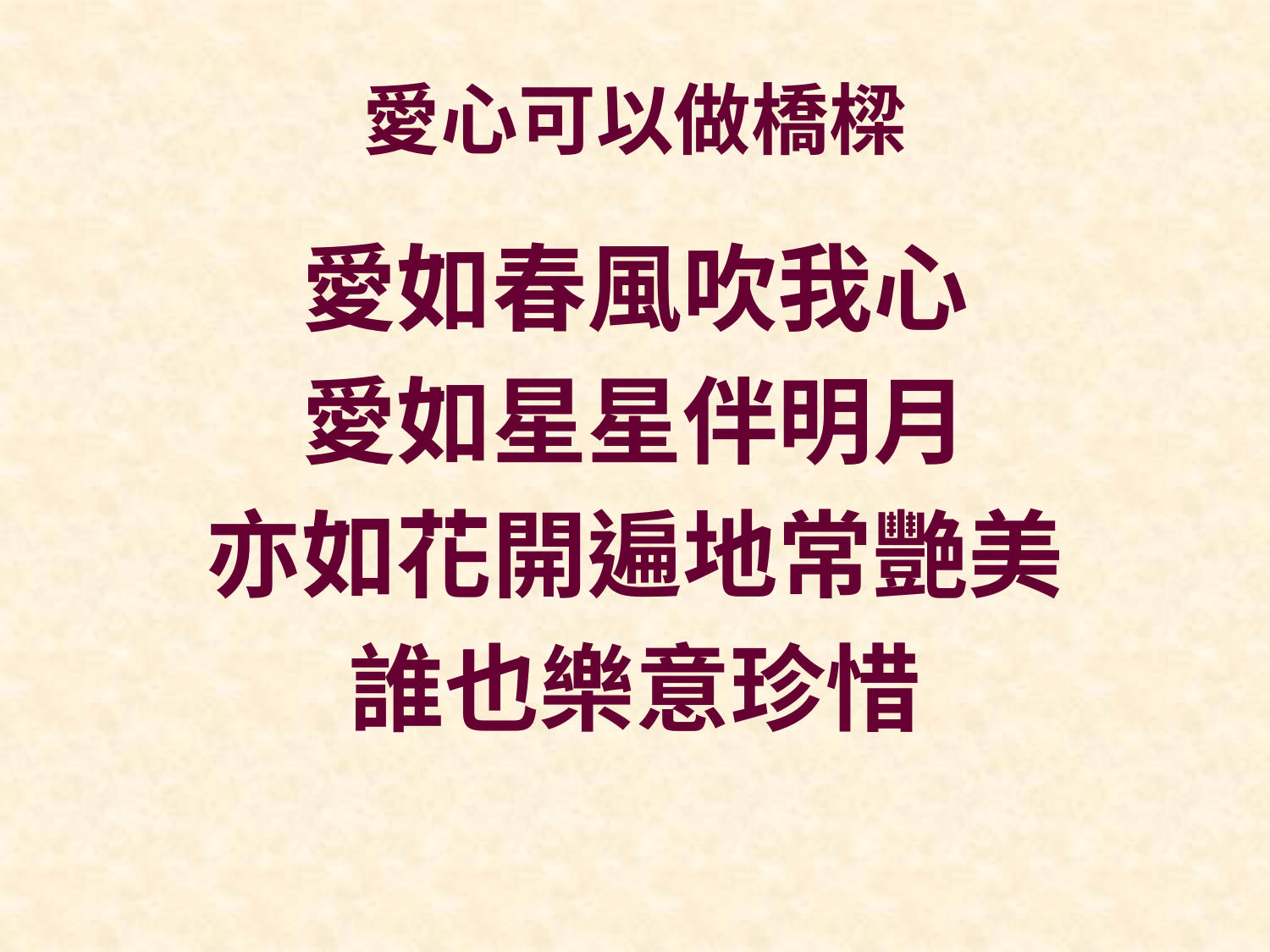

# 愛心可以做橋樑
愛如春風吹我心
愛如星星伴明月
亦如花開遍地常艷美
誰也樂意珍惜